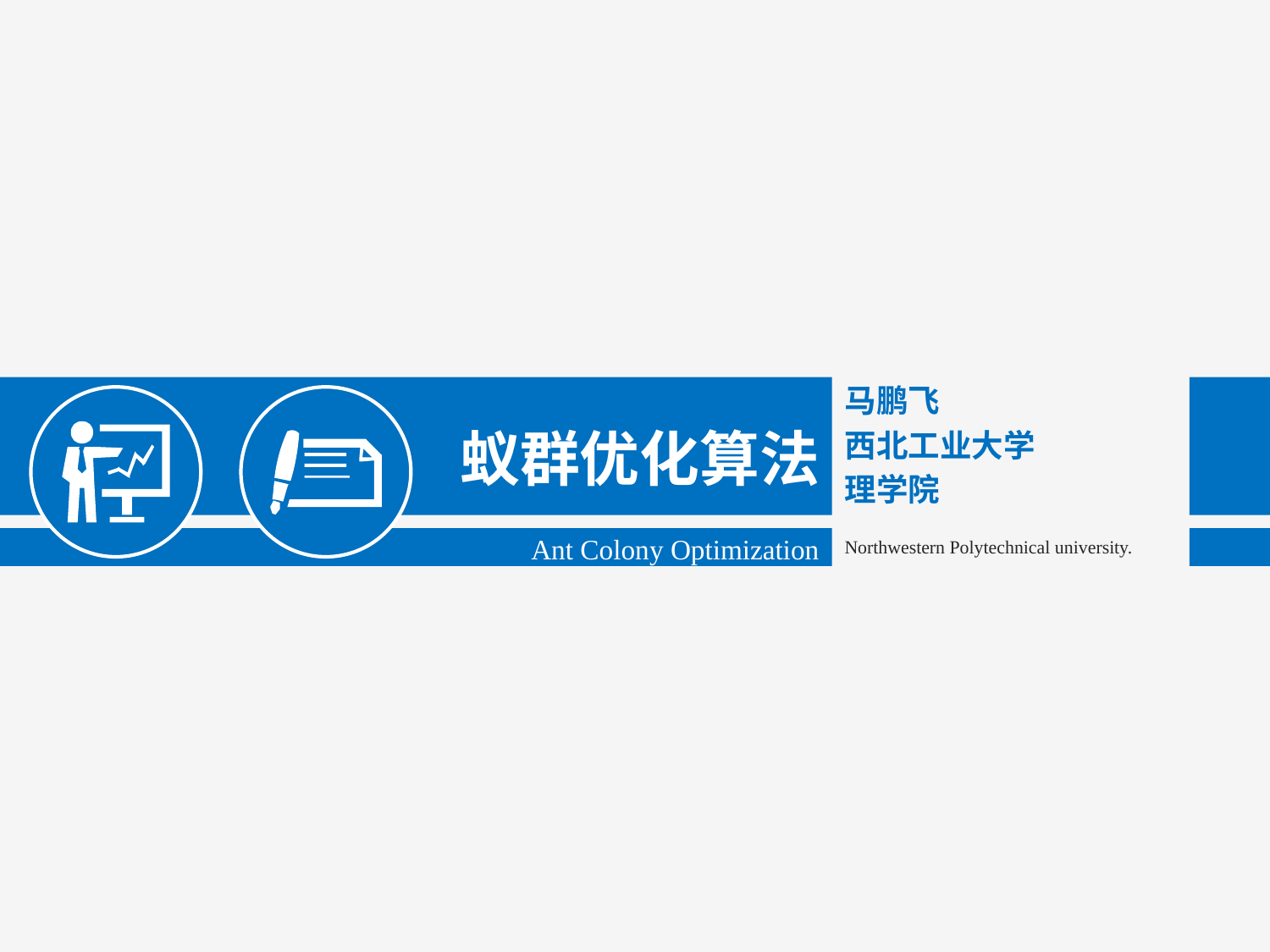

马鹏飞

蚁群优化算法
Ant Colony Optimization

西北工业大学
理学院
Northwestern Polytechnical university.